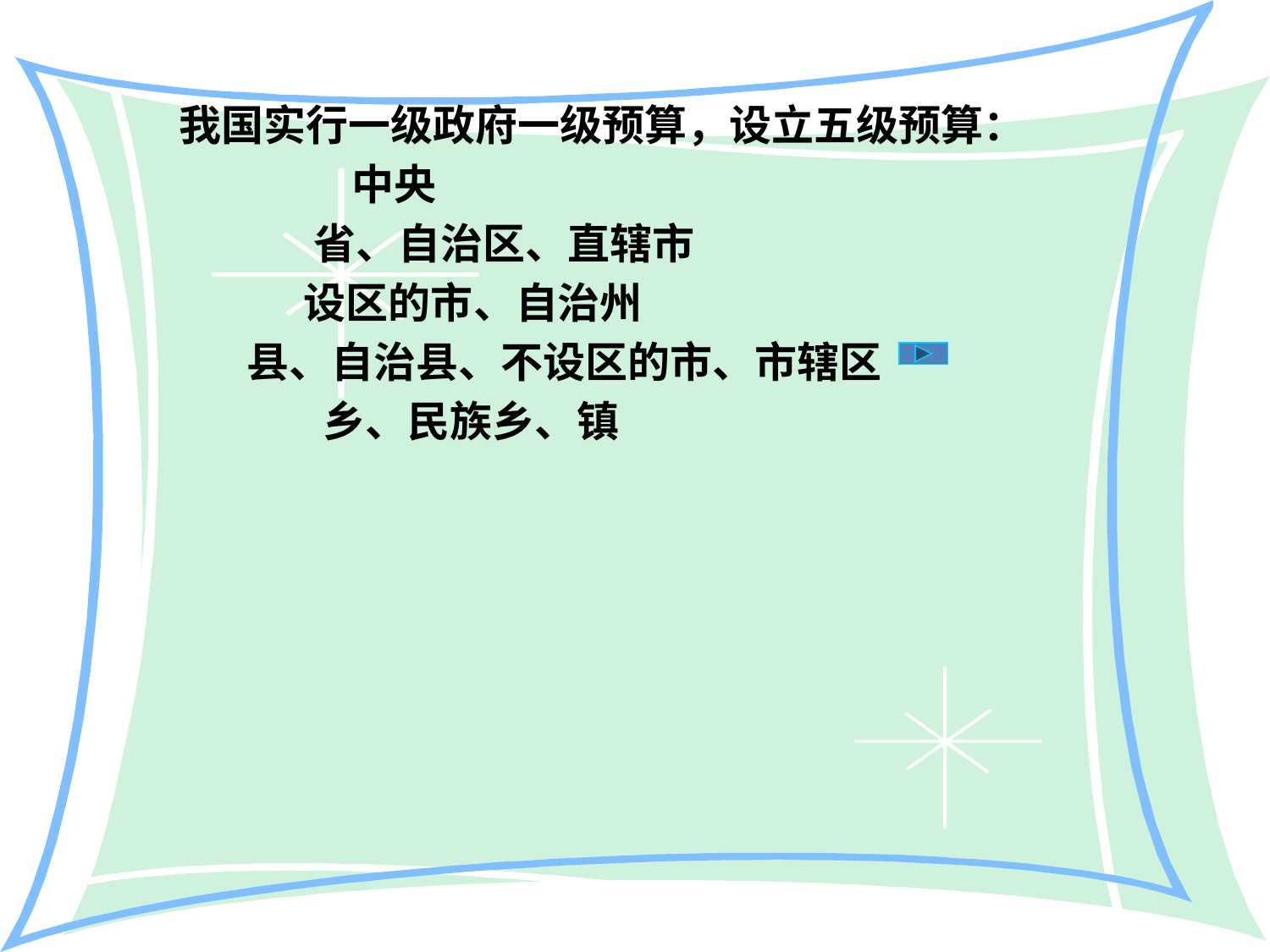

我国实行一级政府一级预算，设立五级预算：
                 中央
             省、自治区、直辖市
            设区的市、自治州
      县、自治县、不设区的市、市辖区
              乡、民族乡、镇

#